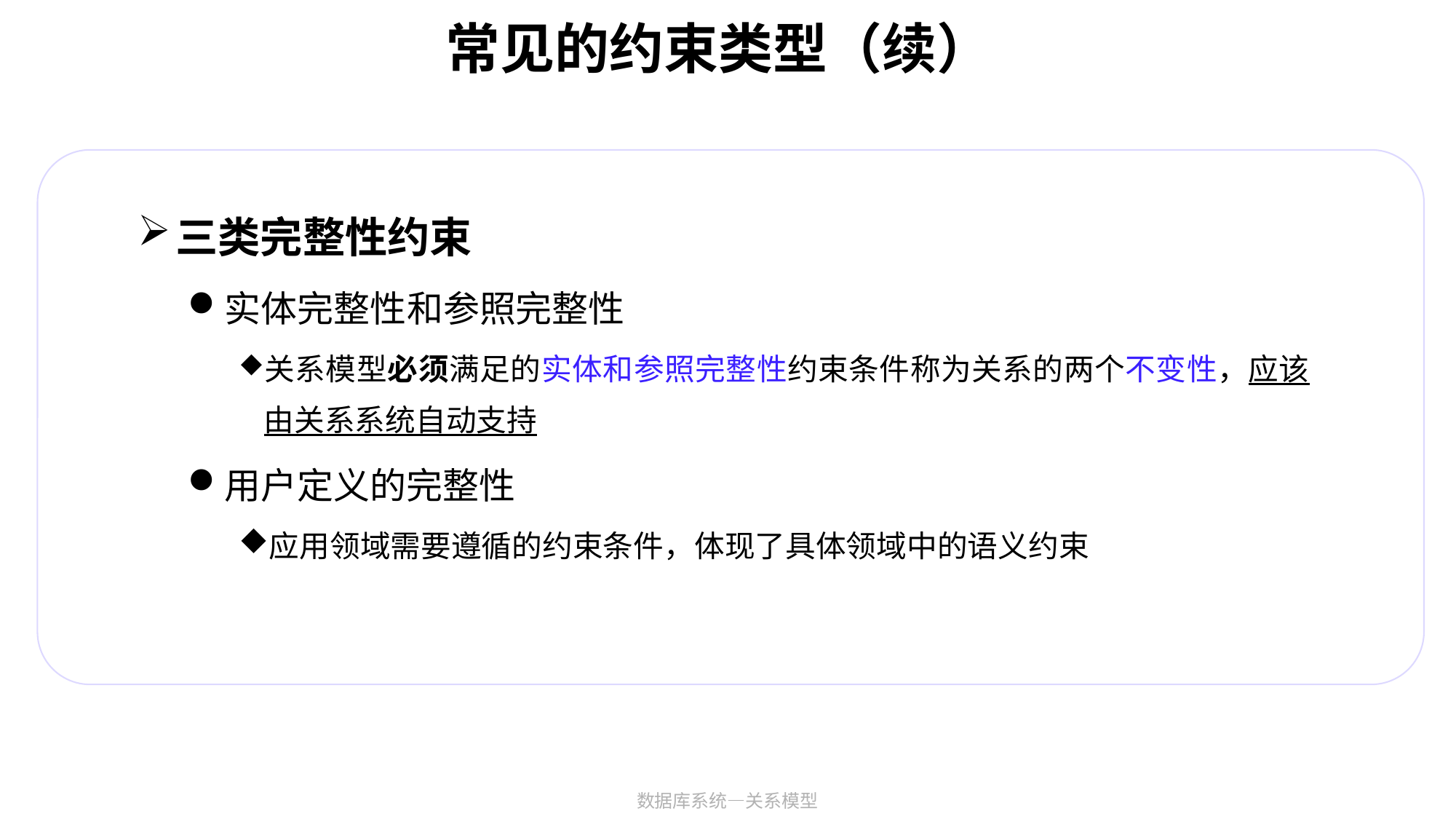

# 常见的约束类型（续）

三类完整性约束
实体完整性和参照完整性
关系模型必须满足的实体和参照完整性约束条件称为关系的两个不变性，应该由关系系统自动支持
用户定义的完整性
应用领域需要遵循的约束条件，体现了具体领域中的语义约束
23
数据库系统—关系模型